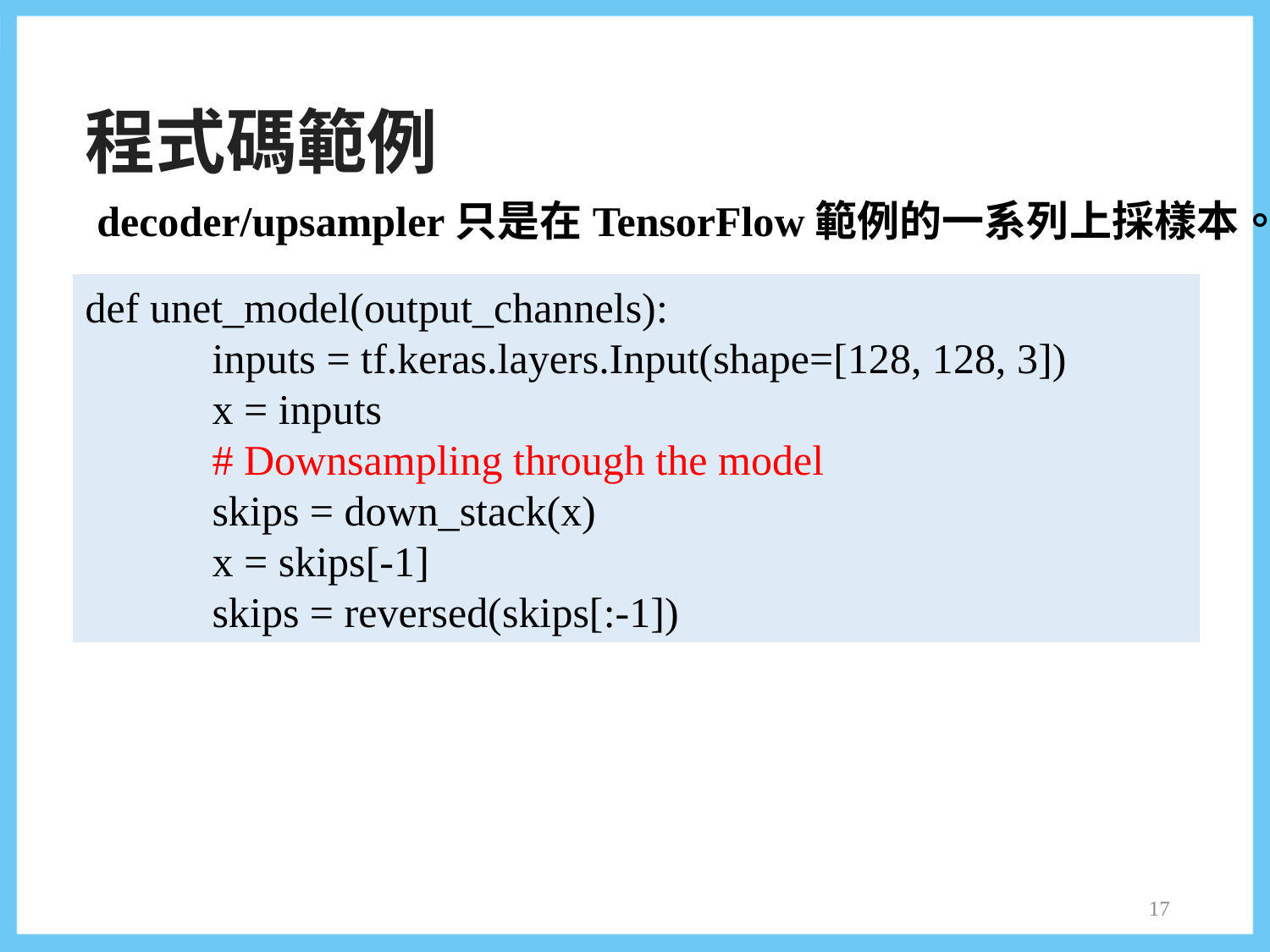

程式碼範例
decoder/upsampler只是在TensorFlow範例的一系列上採樣本。
def unet_model(output_channels):
	inputs = tf.keras.layers.Input(shape=[128, 128, 3])
	x = inputs
	# Downsampling through the model
	skips = down_stack(x)
	x = skips[-1]
	skips = reversed(skips[:-1])
17